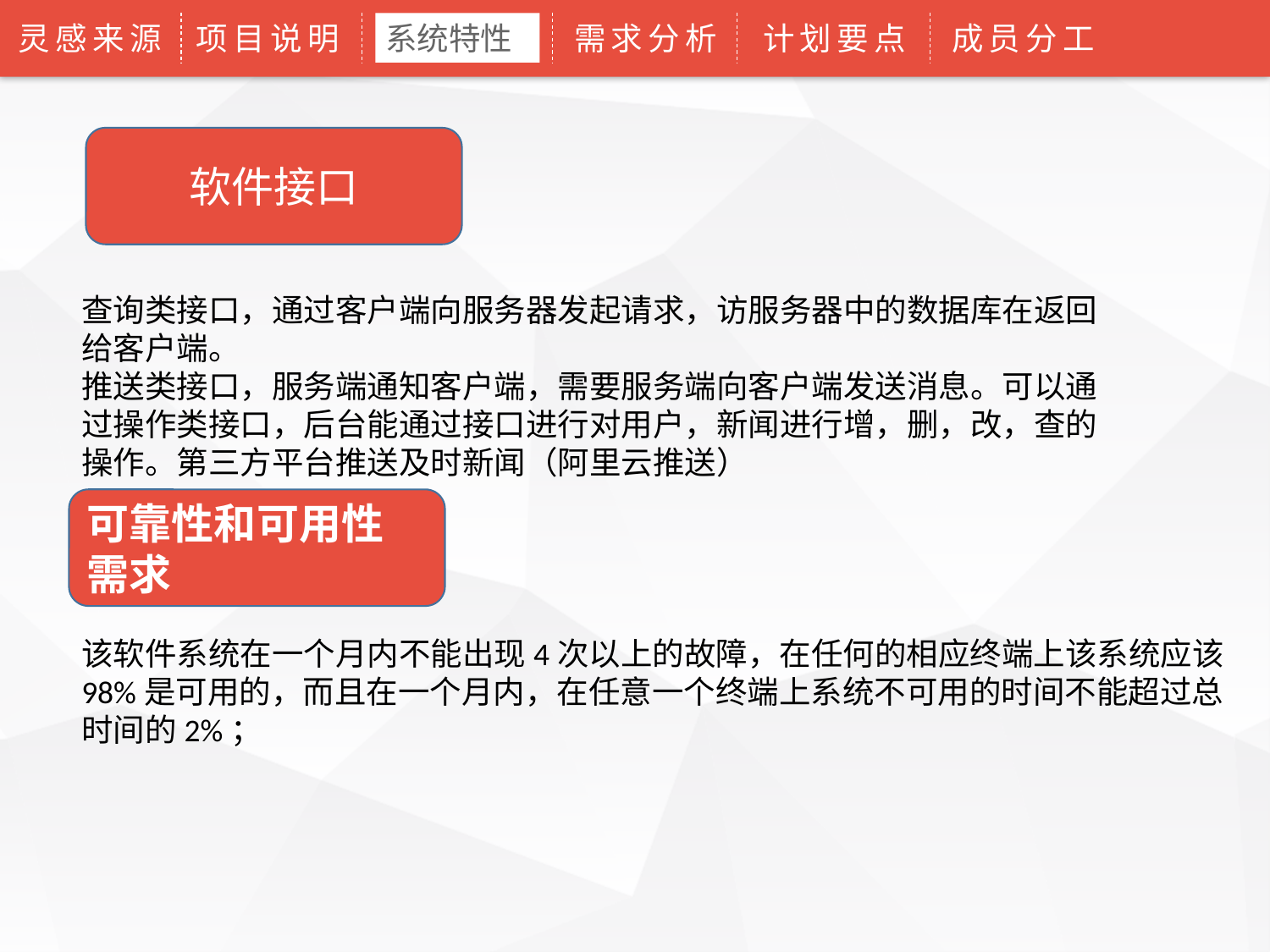

灵感来源
项目说明
系统特性
需求分析
计划要点
成员分工

软件接口
查询类接口，通过客户端向服务器发起请求，访服务器中的数据库在返回给客户端。
推送类接口，服务端通知客户端，需要服务端向客户端发送消息。可以通过操作类接口，后台能通过接口进行对用户，新闻进行增，删，改，查的操作。第三方平台推送及时新闻（阿里云推送）
可靠性和可用性     需求
该软件系统在一个月内不能出现4次以上的故障，在任何的相应终端上该系统应该98%是可用的，而且在一个月内，在任意一个终端上系统不可用的时间不能超过总时间的2%；